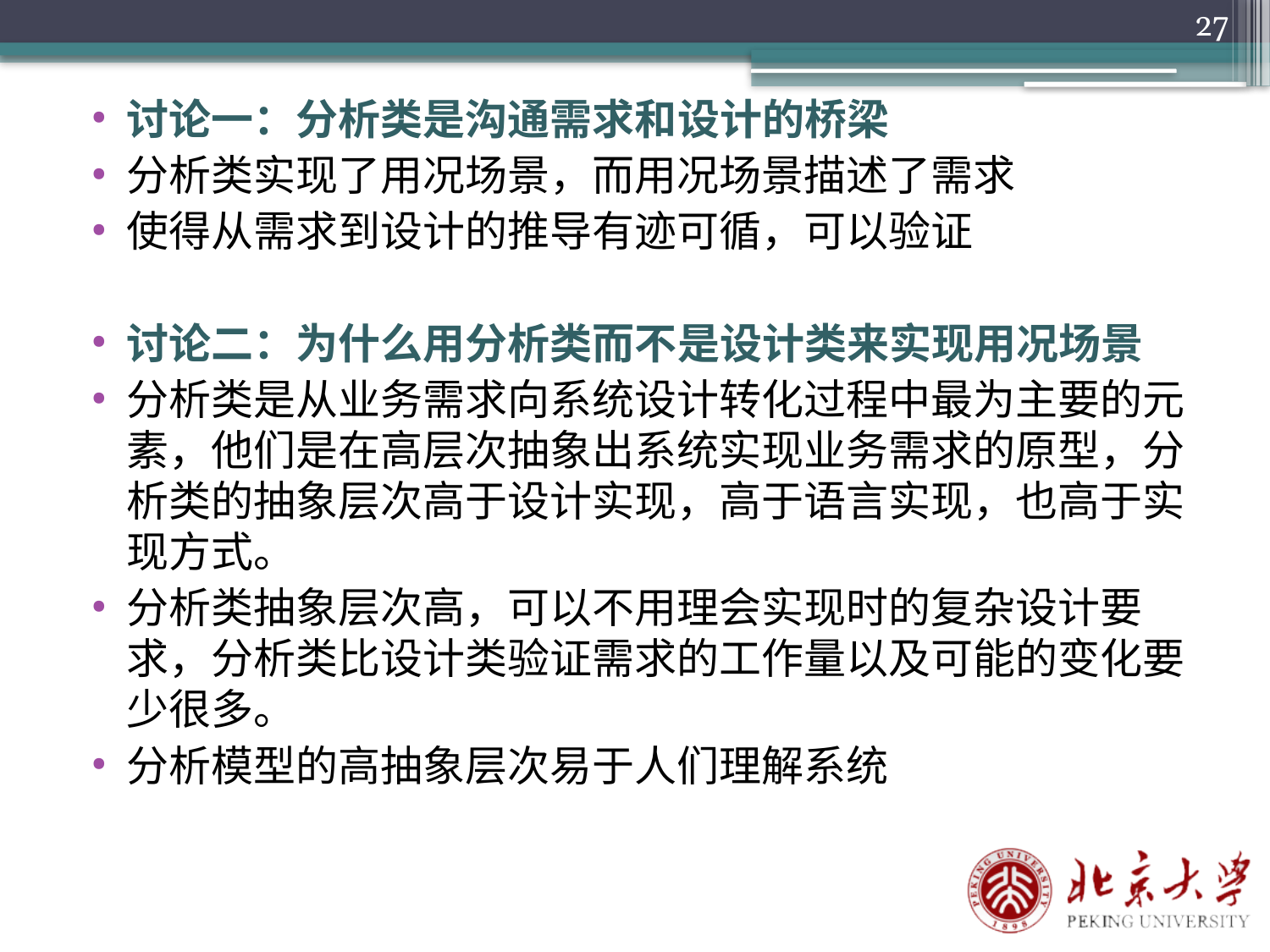

27
讨论一：分析类是沟通需求和设计的桥梁
分析类实现了用况场景，而用况场景描述了需求
使得从需求到设计的推导有迹可循，可以验证

讨论二：为什么用分析类而不是设计类来实现用况场景
分析类是从业务需求向系统设计转化过程中最为主要的元素，他们是在高层次抽象出系统实现业务需求的原型，分析类的抽象层次高于设计实现，高于语言实现，也高于实现方式。
分析类抽象层次高，可以不用理会实现时的复杂设计要求，分析类比设计类验证需求的工作量以及可能的变化要少很多。
分析模型的高抽象层次易于人们理解系统